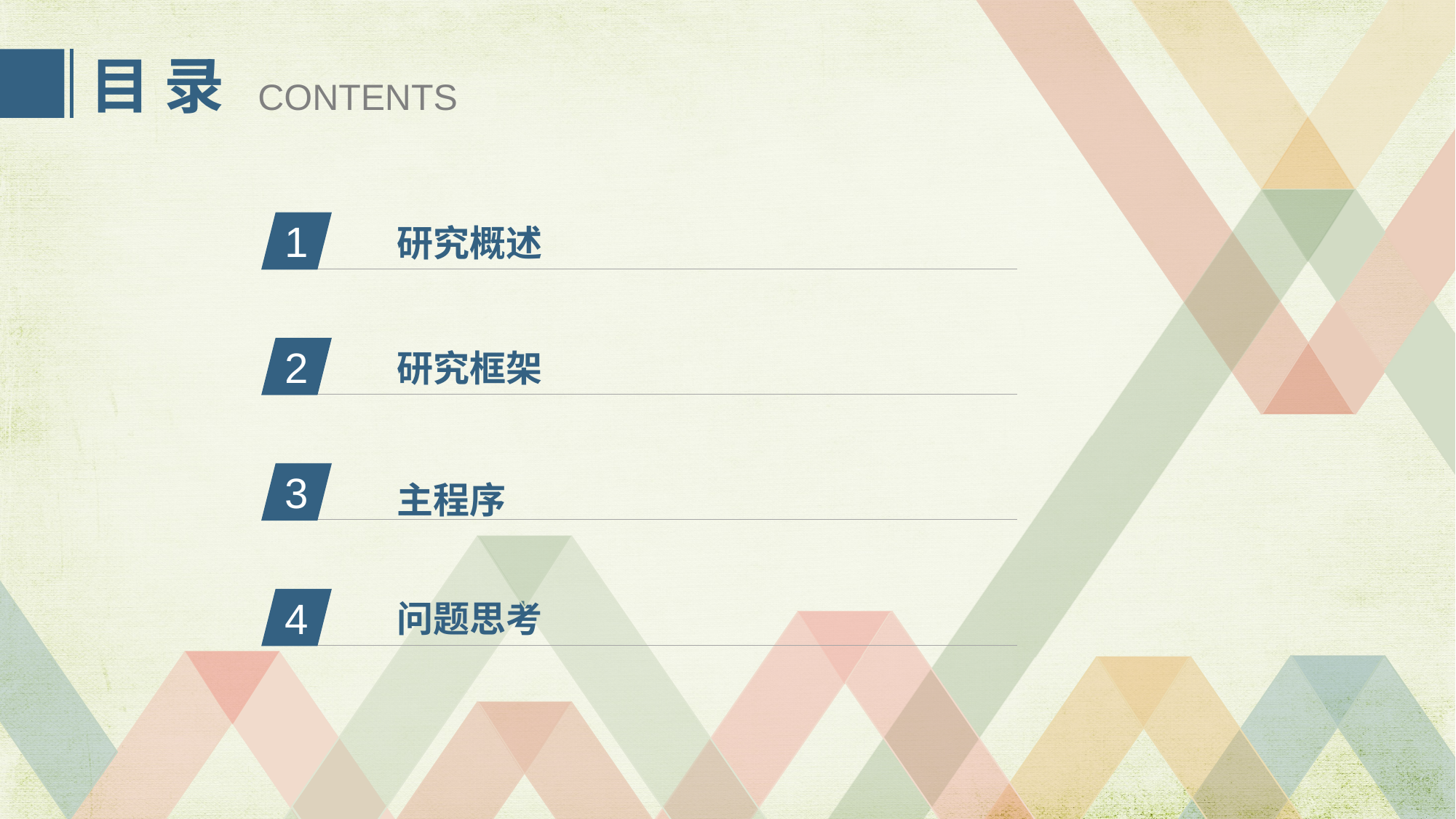

目 录

CONTENTS

1

研究概述

2

研究框架

主程序
3

4

问题思考